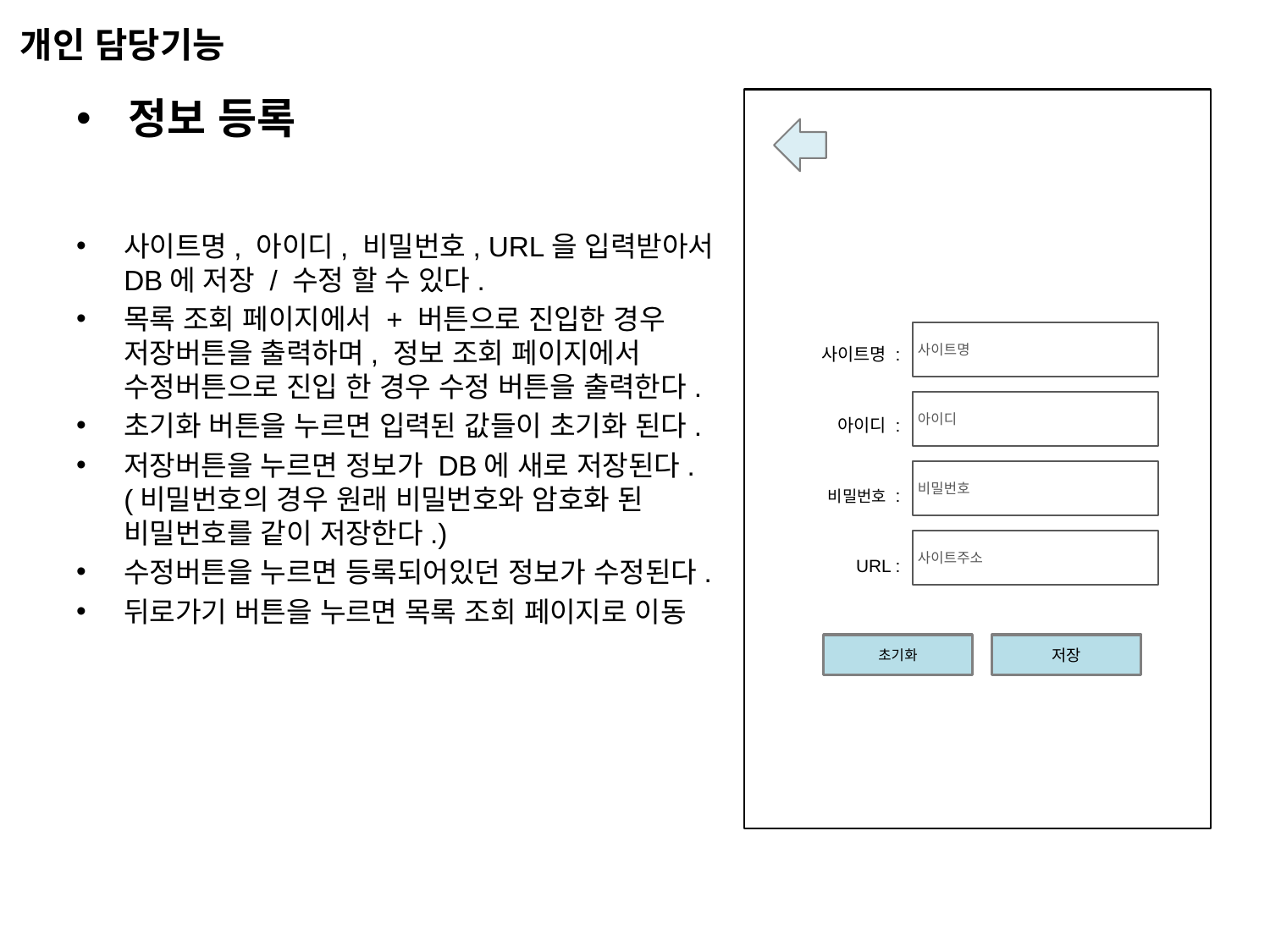

개인 담당기능
# 정보 등록

사이트명, 아이디, 비밀번호, URL을 입력받아서 DB에 저장 / 수정 할 수 있다.
목록 조회 페이지에서 + 버튼으로 진입한 경우 저장버튼을 출력하며, 정보 조회 페이지에서 수정버튼으로 진입 한 경우 수정 버튼을 출력한다.
초기화 버튼을 누르면 입력된 값들이 초기화 된다.
저장버튼을 누르면 정보가 DB에 새로 저장된다.(비밀번호의 경우 원래 비밀번호와 암호화 된 비밀번호를 같이 저장한다.)
수정버튼을 누르면 등록되어있던 정보가 수정된다.
뒤로가기 버튼을 누르면 목록 조회 페이지로 이동

사이트명
사이트명 :

아이디 :

비밀번호 :

URL :
아이디
비밀번호
사이트주소
초기화
저장